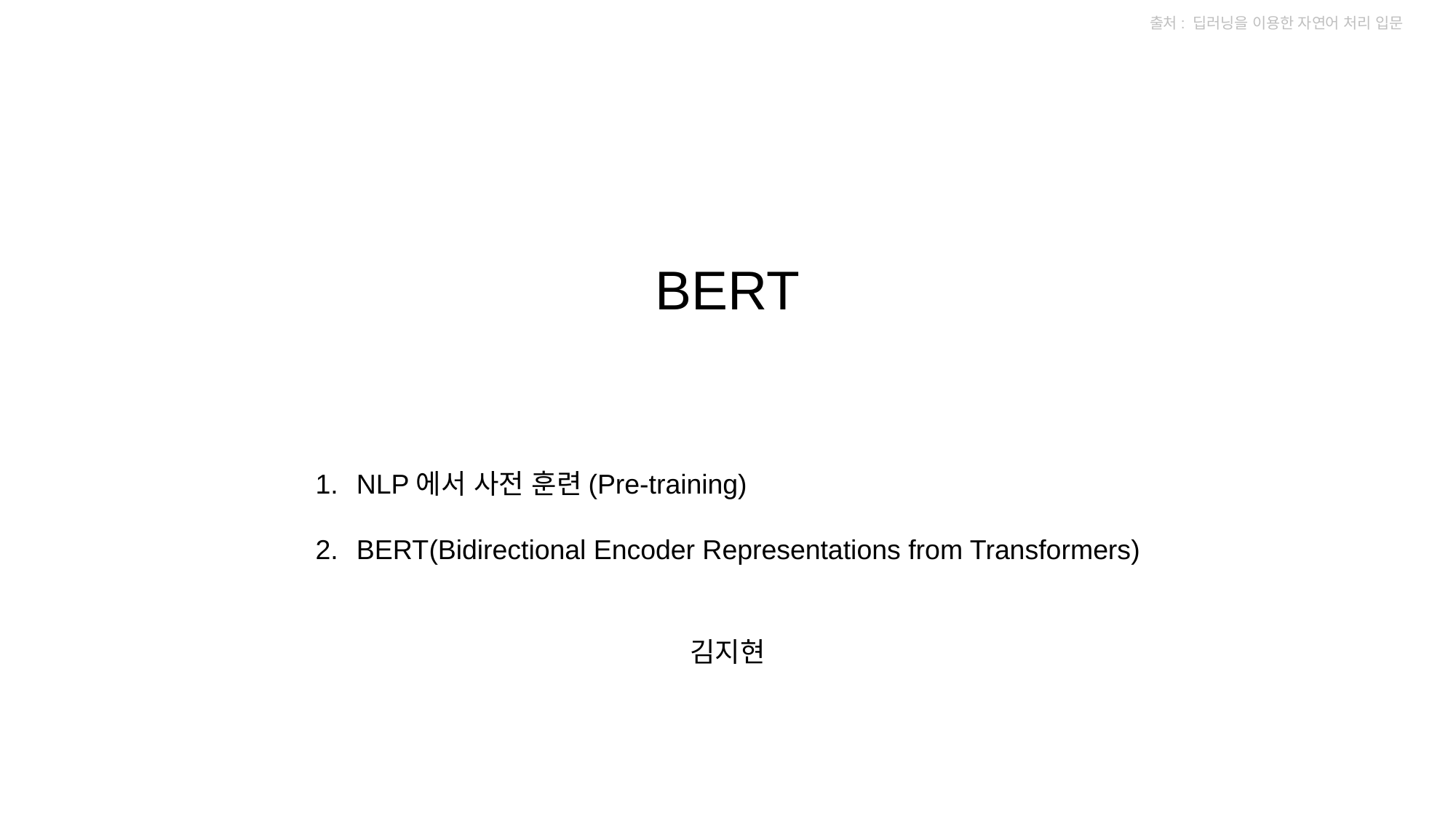

출처: 딥러닝을 이용한 자연어 처리 입문
BERT
NLP에서 사전 훈련(Pre-training)

BERT(Bidirectional Encoder Representations from Transformers)
김지현